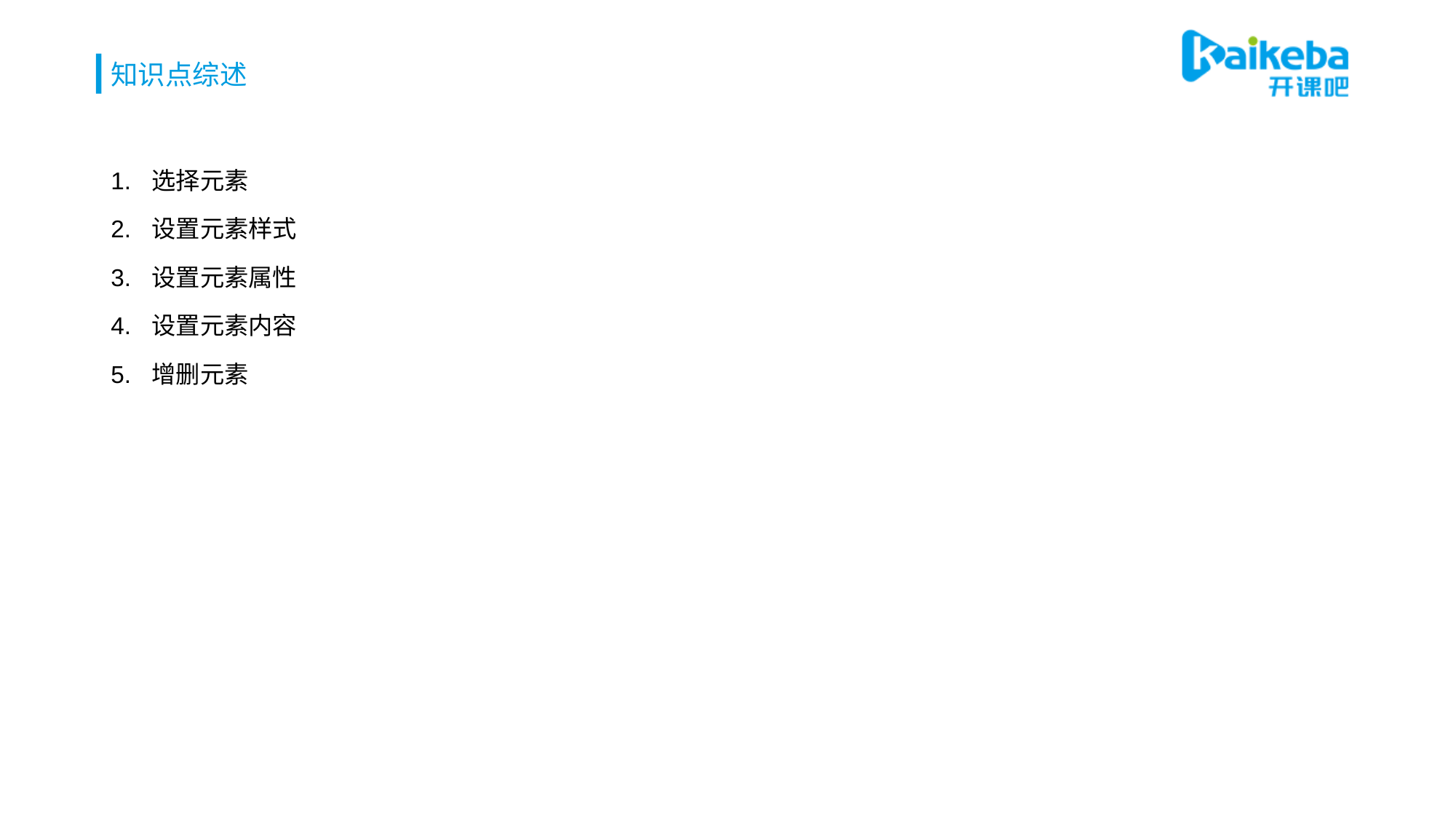

# 知识点综述
选择元素
设置元素样式
设置元素属性
设置元素内容
增删元素